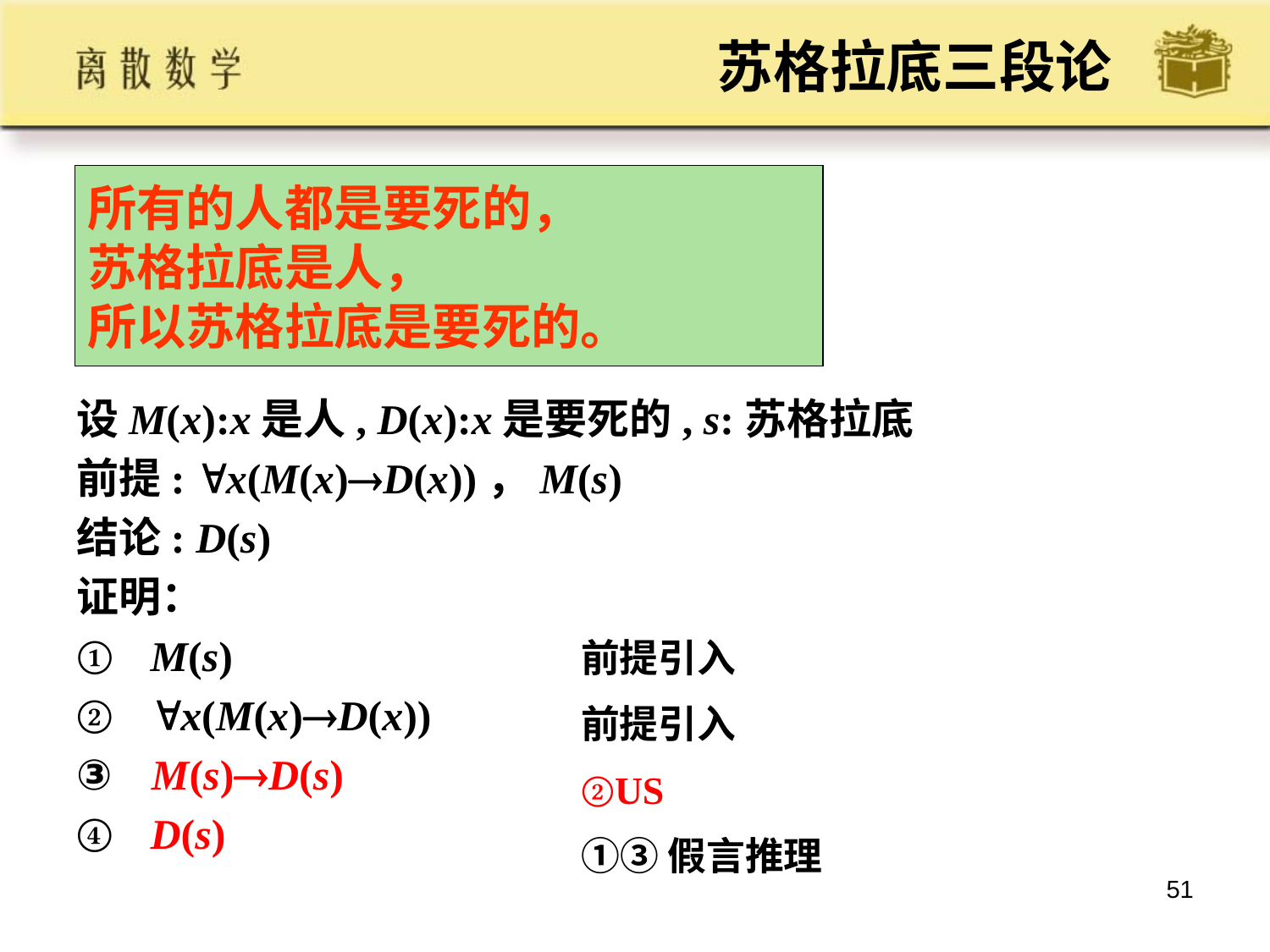

# 苏格拉底三段论
所有的人都是要死的，
苏格拉底是人，
所以苏格拉底是要死的。
设M(x):x是人, D(x):x是要死的, s:苏格拉底
前提: ∀x(M(x)→D(x))，M(s)
结论: D(s)
证明：
 M(s)
 ∀x(M(x)→D(x))
 M(s)→D(s)
 D(s)
前提引入
前提引入
②US
①③假言推理

51